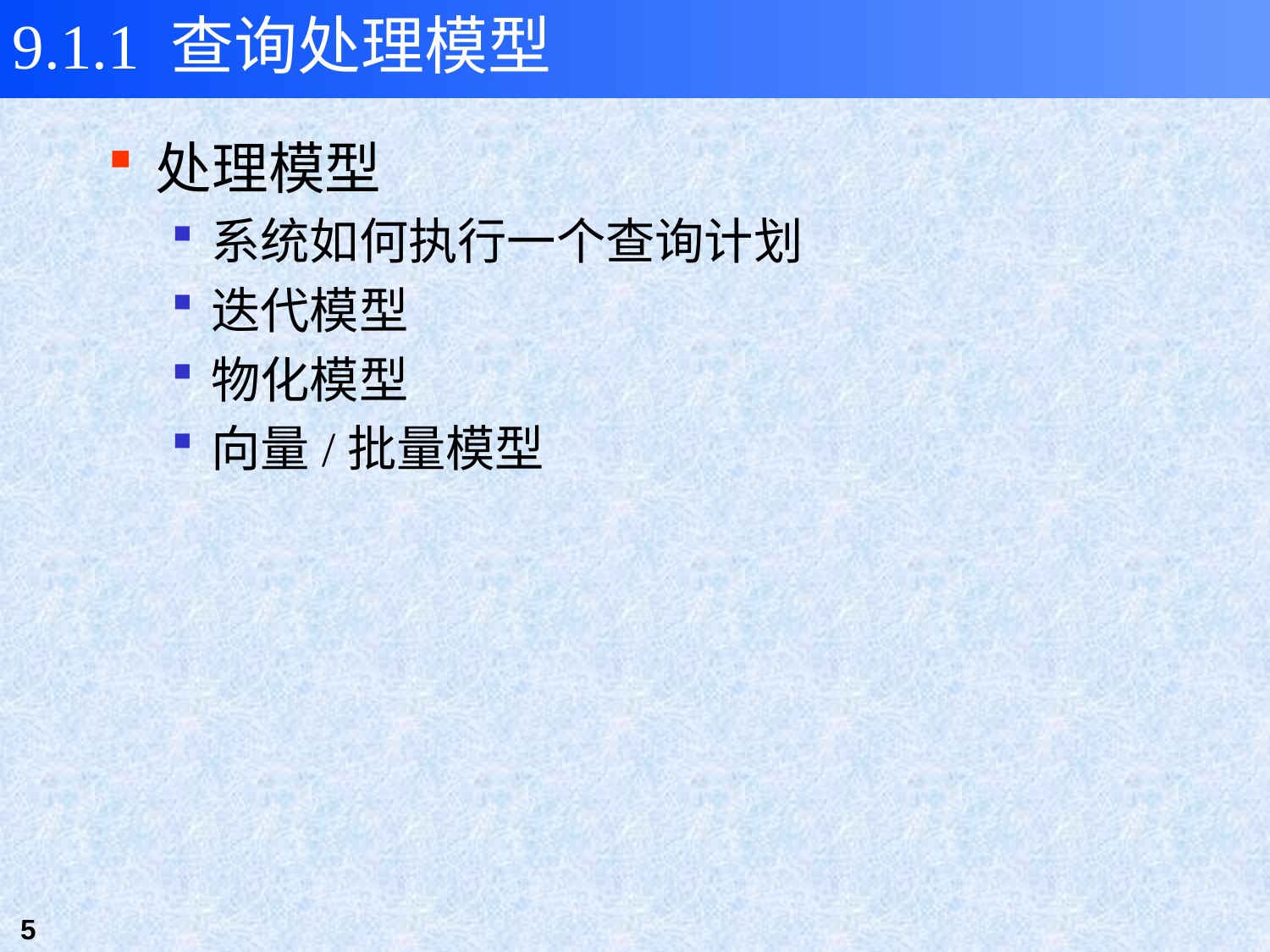

9.1.1 查询处理模型

处理模型
系统如何执行一个查询计划
迭代模型
物化模型
向量/批量模型